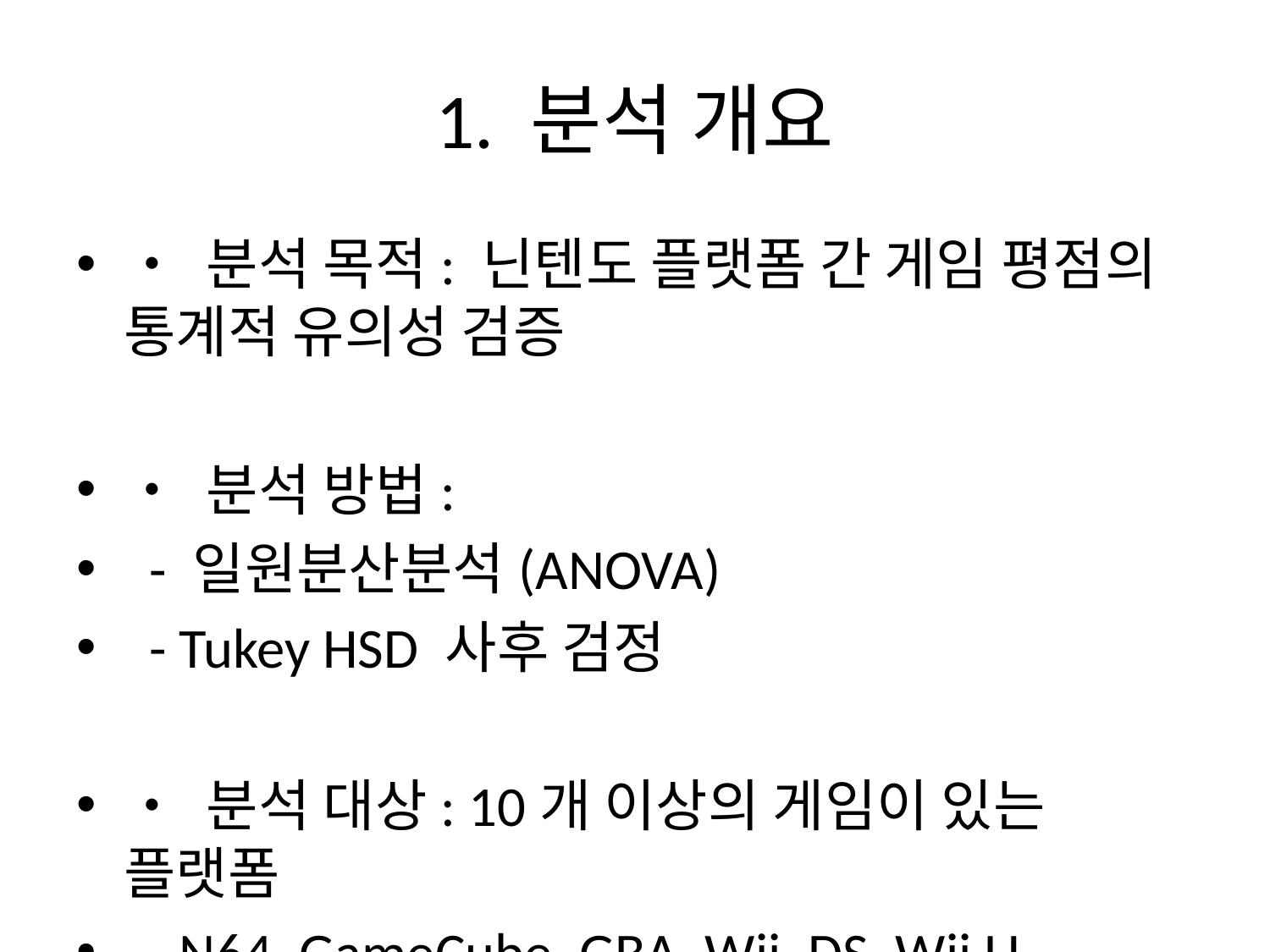

# 1. 분석 개요
• 분석 목적: 닌텐도 플랫폼 간 게임 평점의 통계적 유의성 검증

• 분석 방법:
  - 일원분산분석(ANOVA)
  - Tukey HSD 사후 검정

• 분석 대상: 10개 이상의 게임이 있는 플랫폼
  - N64, GameCube, GBA, Wii, DS, Wii U, Switch, 3DS, iOS